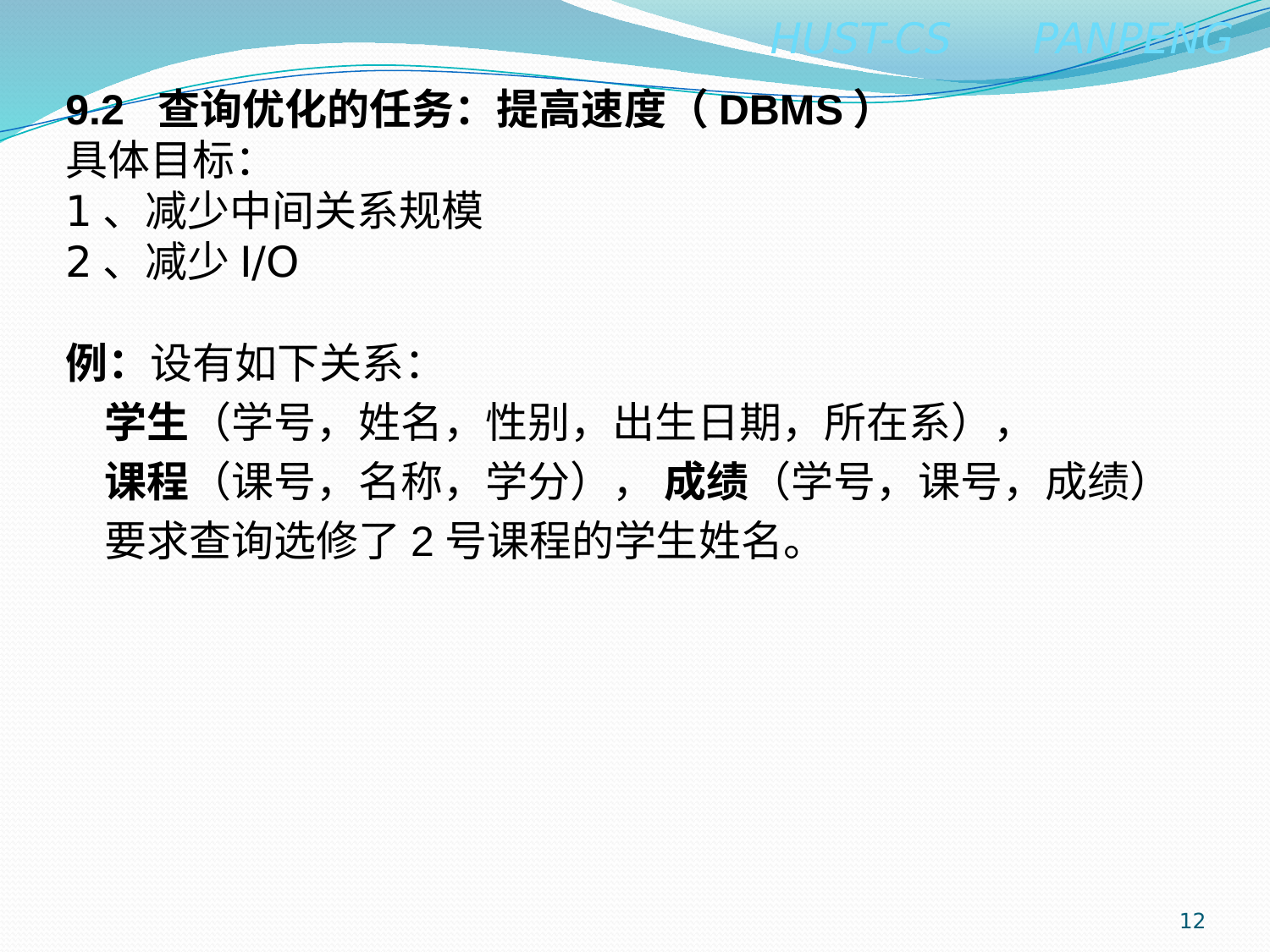

9.2  查询优化的任务：提高速度（DBMS）
具体目标：
1、减少中间关系规模
2、减少I/O

例：设有如下关系：
   学生（学号，姓名，性别，出生日期，所在系），
   课程（课号，名称，学分）， 成绩（学号，课号，成绩）
   要求查询选修了2号课程的学生姓名。

12